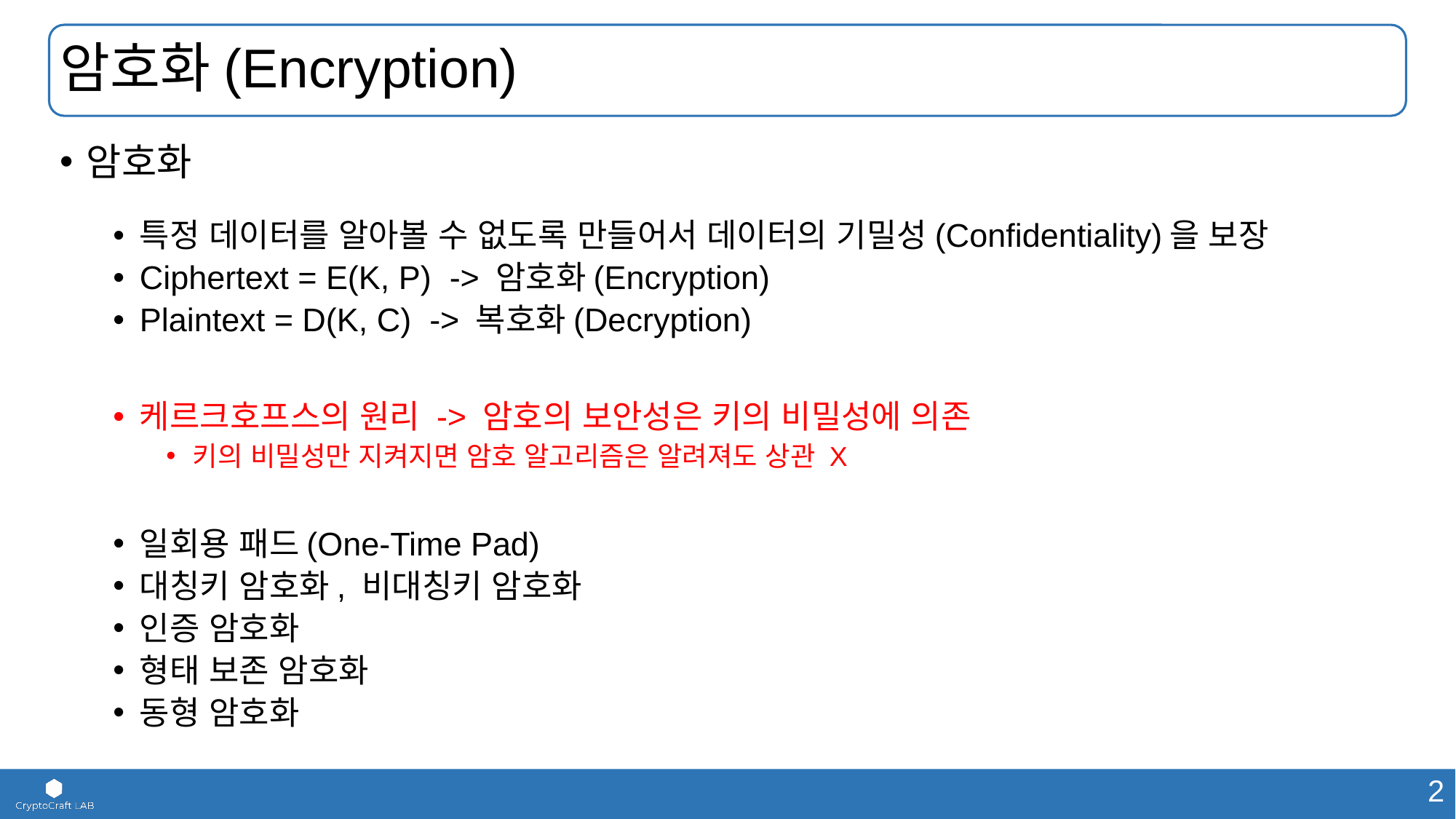

# 암호화(Encryption)
암호화

특정 데이터를 알아볼 수 없도록 만들어서 데이터의 기밀성(Confidentiality)을 보장
Ciphertext = E(K, P)  -> 암호화(Encryption)
Plaintext = D(K, C)  -> 복호화(Decryption)

케르크호프스의 원리 -> 암호의 보안성은 키의 비밀성에 의존
키의 비밀성만 지켜지면 암호 알고리즘은 알려져도 상관 X

일회용 패드(One-Time Pad)
대칭키 암호화, 비대칭키 암호화
인증 암호화
형태 보존 암호화
동형 암호화